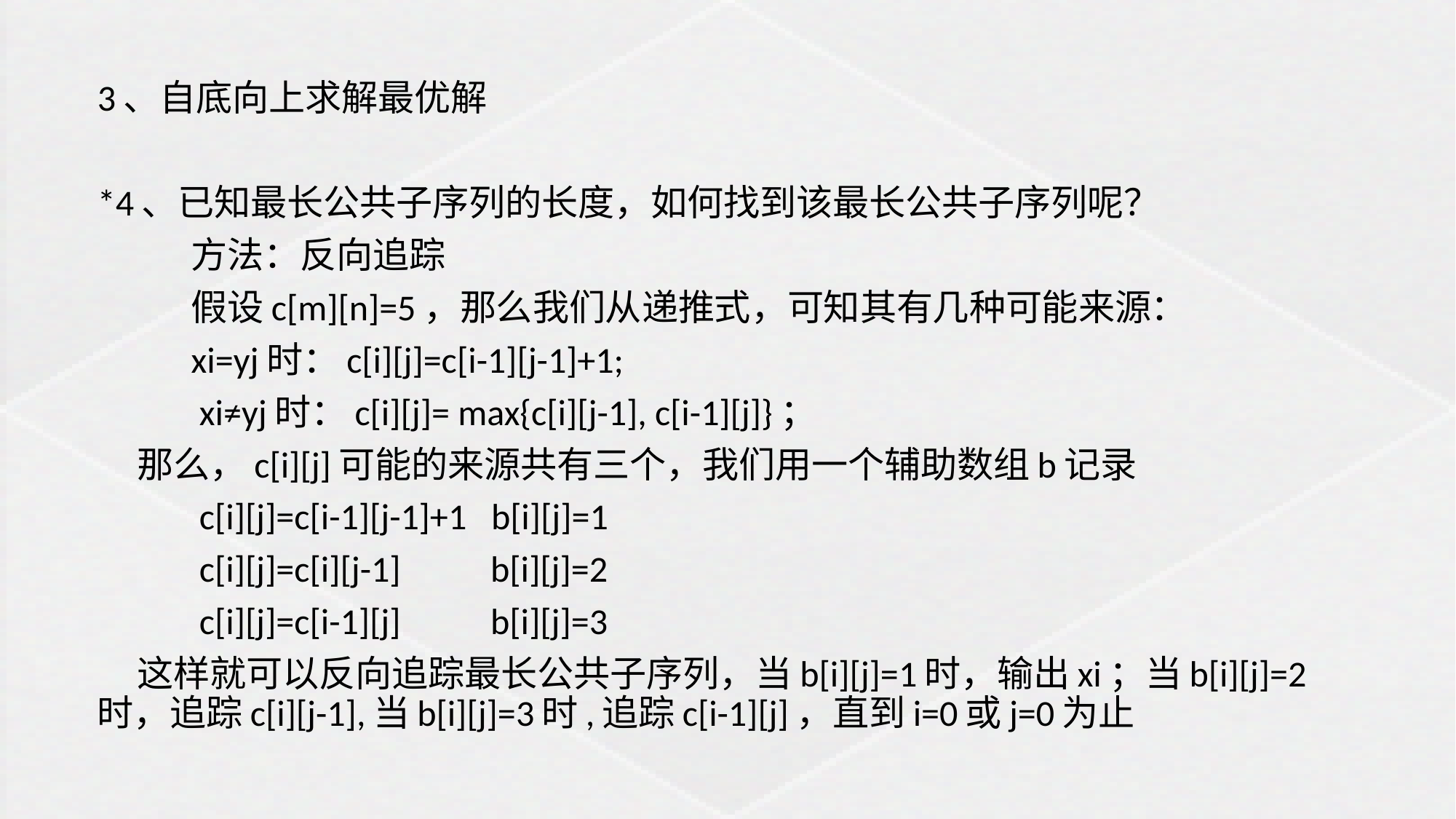

3、自底向上求解最优解

*4、已知最长公共子序列的长度，如何找到该最长公共子序列呢？
	方法：反向追踪
	假设c[m][n]=5，那么我们从递推式，可知其有几种可能来源：
	xi=yj时：c[i][j]=c[i-1][j-1]+1;
	 xi≠yj时：c[i][j]= max{c[i][j-1], c[i-1][j]}；
    那么，c[i][j]可能的来源共有三个，我们用一个辅助数组b记录
	 c[i][j]=c[i-1][j-1]+1   b[i][j]=1
 	 c[i][j]=c[i][j-1]           b[i][j]=2
	 c[i][j]=c[i-1][j]           b[i][j]=3
    这样就可以反向追踪最长公共子序列，当b[i][j]=1时，输出xi；当b[i][j]=2时，追踪c[i][j-1],当b[i][j]=3时,追踪c[i-1][j]，直到i=0或j=0为止